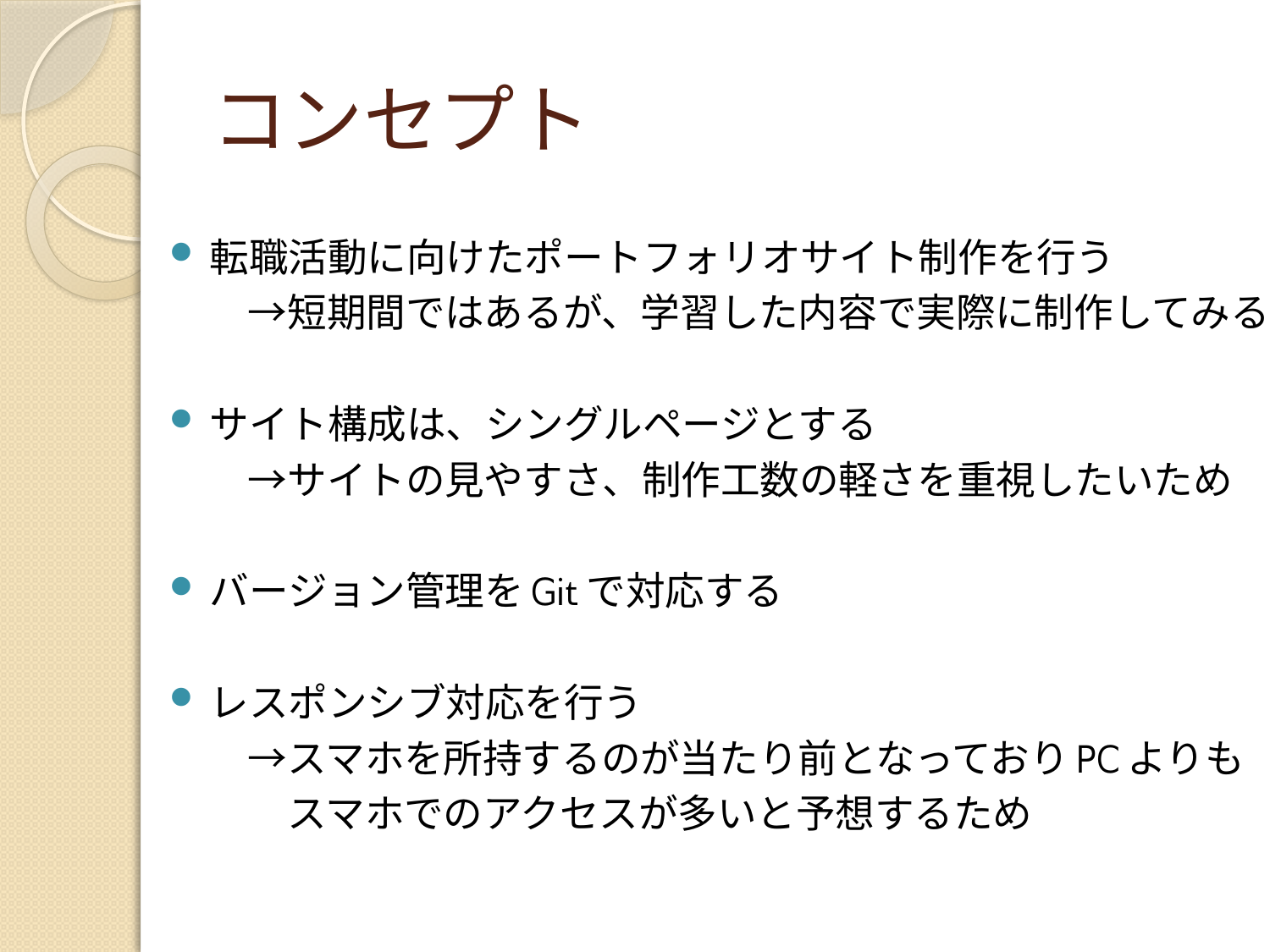

# コンセプト
転職活動に向けたポートフォリオサイト制作を行う
　　→短期間ではあるが、学習した内容で実際に制作してみる

サイト構成は、シングルページとする
　　→サイトの見やすさ、制作工数の軽さを重視したいため

バージョン管理をGitで対応する

レスポンシブ対応を行う
　　→スマホを所持するのが当たり前となっておりPCよりも
　　　スマホでのアクセスが多いと予想するため